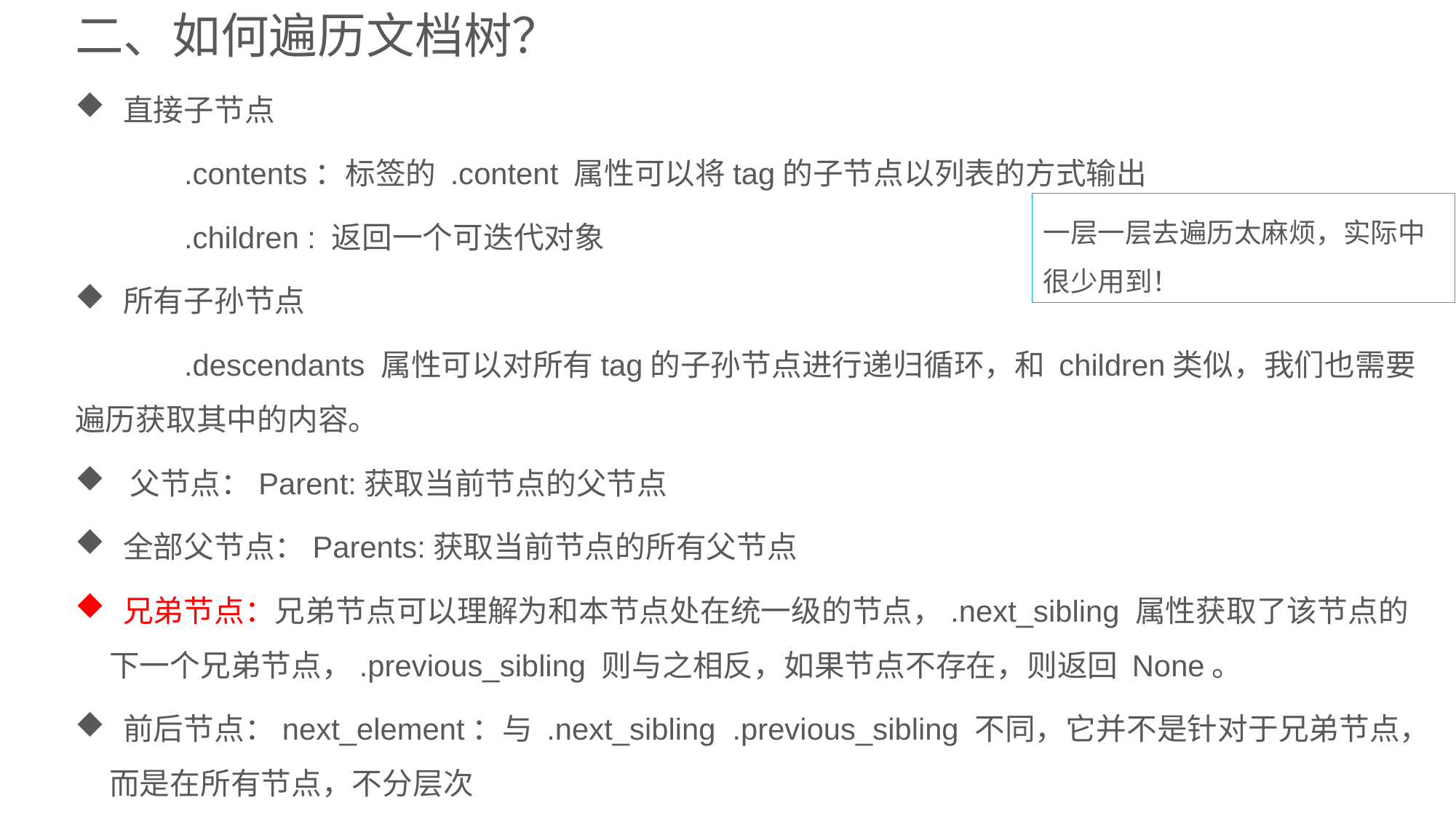

二、如何遍历文档树？
 直接子节点
	.contents：标签的 .content 属性可以将tag的子节点以列表的方式输出
	.children : 返回一个可迭代对象
 所有子孙节点
	.descendants 属性可以对所有tag的子孙节点进行递归循环，和 children类似，我们也需要遍历获取其中的内容。
  父节点：Parent:获取当前节点的父节点
 全部父节点：Parents:获取当前节点的所有父节点
 兄弟节点：兄弟节点可以理解为和本节点处在统一级的节点，.next_sibling 属性获取了该节点的下一个兄弟节点，.previous_sibling 则与之相反，如果节点不存在，则返回 None。
 前后节点：next_element：与 .next_sibling  .previous_sibling 不同，它并不是针对于兄弟节点，而是在所有节点，不分层次
一层一层去遍历太麻烦，实际中很少用到！